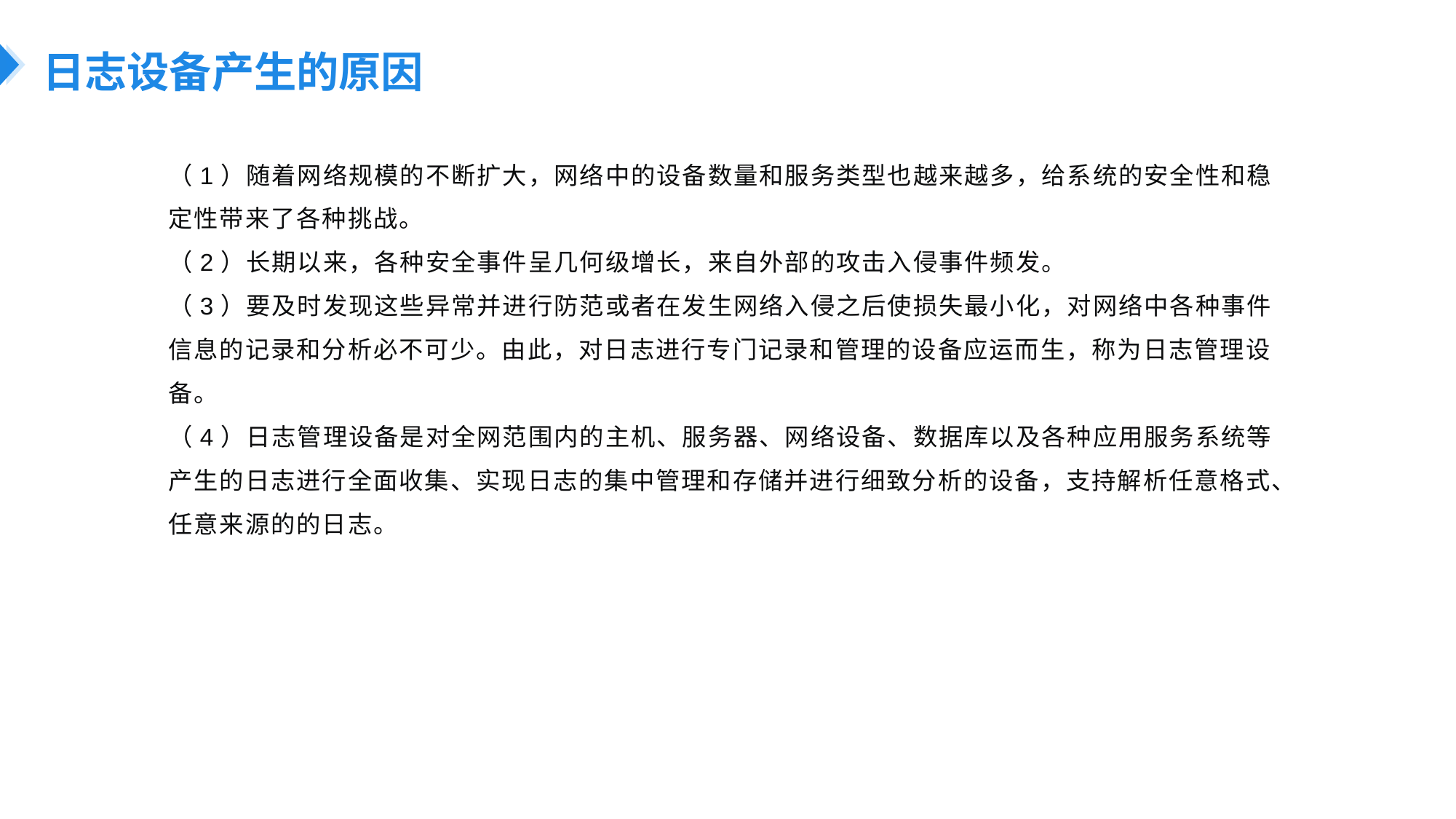

# 日志设备产生的原因
（1）随着网络规模的不断扩大，网络中的设备数量和服务类型也越来越多，给系统的安全性和稳定性带来了各种挑战。
（2）长期以来，各种安全事件呈几何级增长，来自外部的攻击入侵事件频发。
（3）要及时发现这些异常并进行防范或者在发生网络入侵之后使损失最小化，对网络中各种事件信息的记录和分析必不可少。由此，对日志进行专门记录和管理的设备应运而生，称为日志管理设备。
（4）日志管理设备是对全网范围内的主机、服务器、网络设备、数据库以及各种应用服务系统等产生的日志进行全面收集、实现日志的集中管理和存储并进行细致分析的设备，支持解析任意格式、任意来源的的日志。